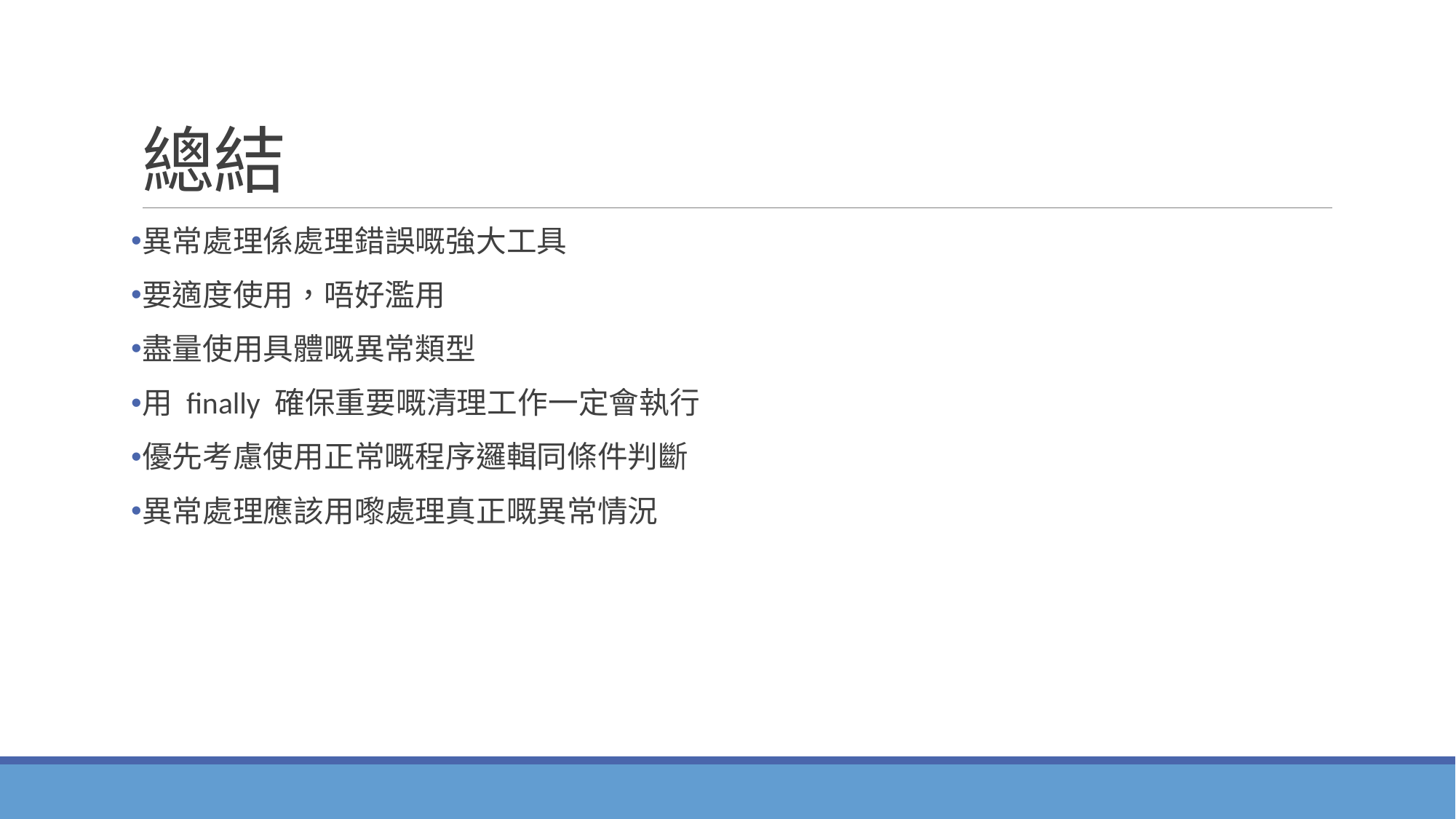

# 總結
異常處理係處理錯誤嘅強大工具
要適度使用，唔好濫用
盡量使用具體嘅異常類型
用 finally 確保重要嘅清理工作一定會執行
優先考慮使用正常嘅程序邏輯同條件判斷
異常處理應該用嚟處理真正嘅異常情況